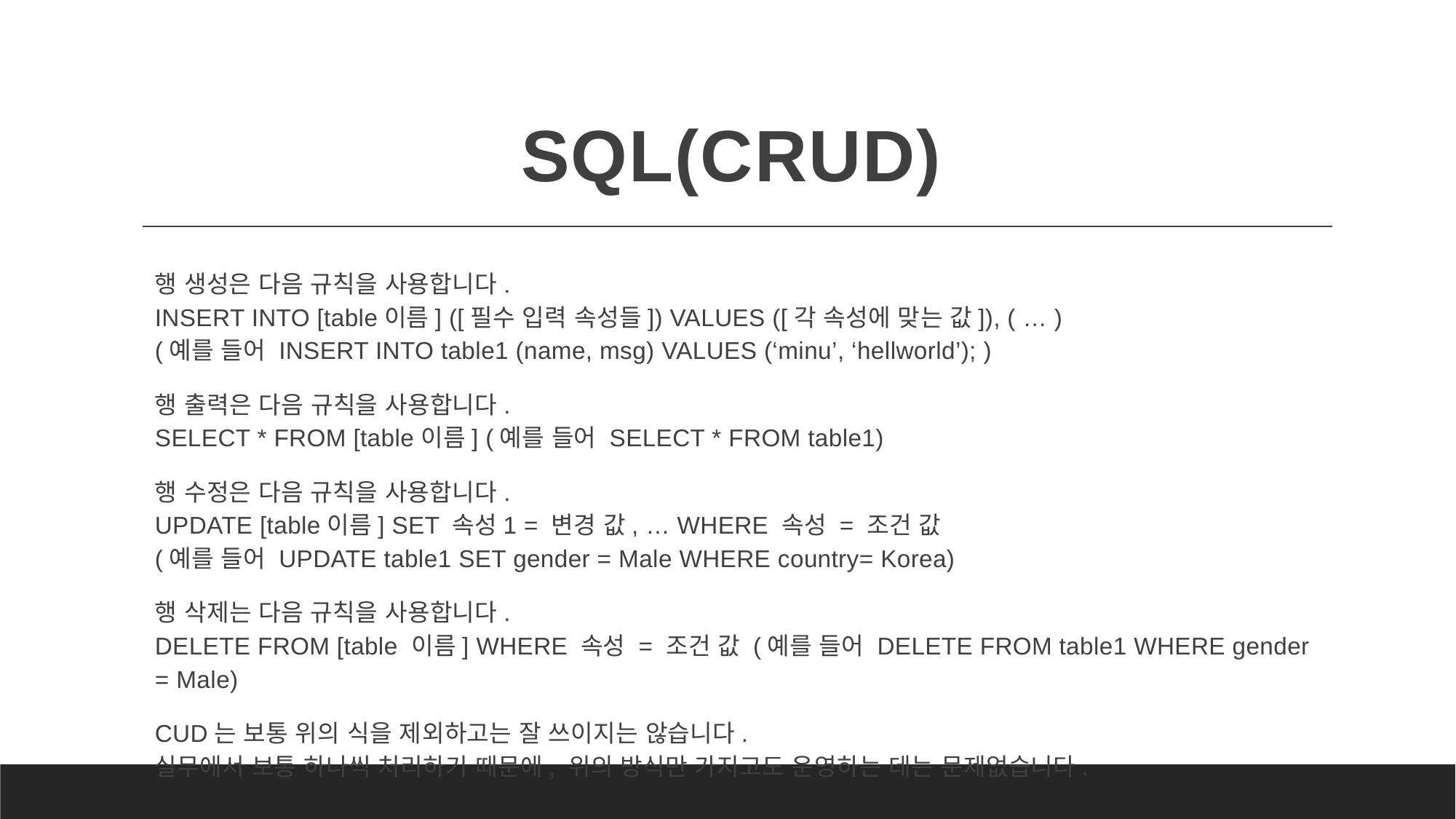

# SQL(CRUD)
행 생성은 다음 규칙을 사용합니다.
INSERT INTO [table이름] ([필수 입력 속성들]) VALUES ([각 속성에 맞는 값]), ( … )
(예를 들어 INSERT INTO table1 (name, msg) VALUES (‘minu’, ‘hellworld’); )
행 출력은 다음 규칙을 사용합니다.
SELECT * FROM [table이름] (예를 들어 SELECT * FROM table1)
행 수정은 다음 규칙을 사용합니다.
UPDATE [table이름] SET 속성1 = 변경 값, … WHERE 속성 = 조건 값
(예를 들어 UPDATE table1 SET gender = Male WHERE country= Korea)
행 삭제는 다음 규칙을 사용합니다.
DELETE FROM [table 이름] WHERE 속성 = 조건 값 (예를 들어 DELETE FROM table1 WHERE gender = Male)
CUD는 보통 위의 식을 제외하고는 잘 쓰이지는 않습니다.
실무에서 보통 하나씩 처리하기 때문에, 위의 방식만 가지고도 운영하는 데는 문제없습니다.